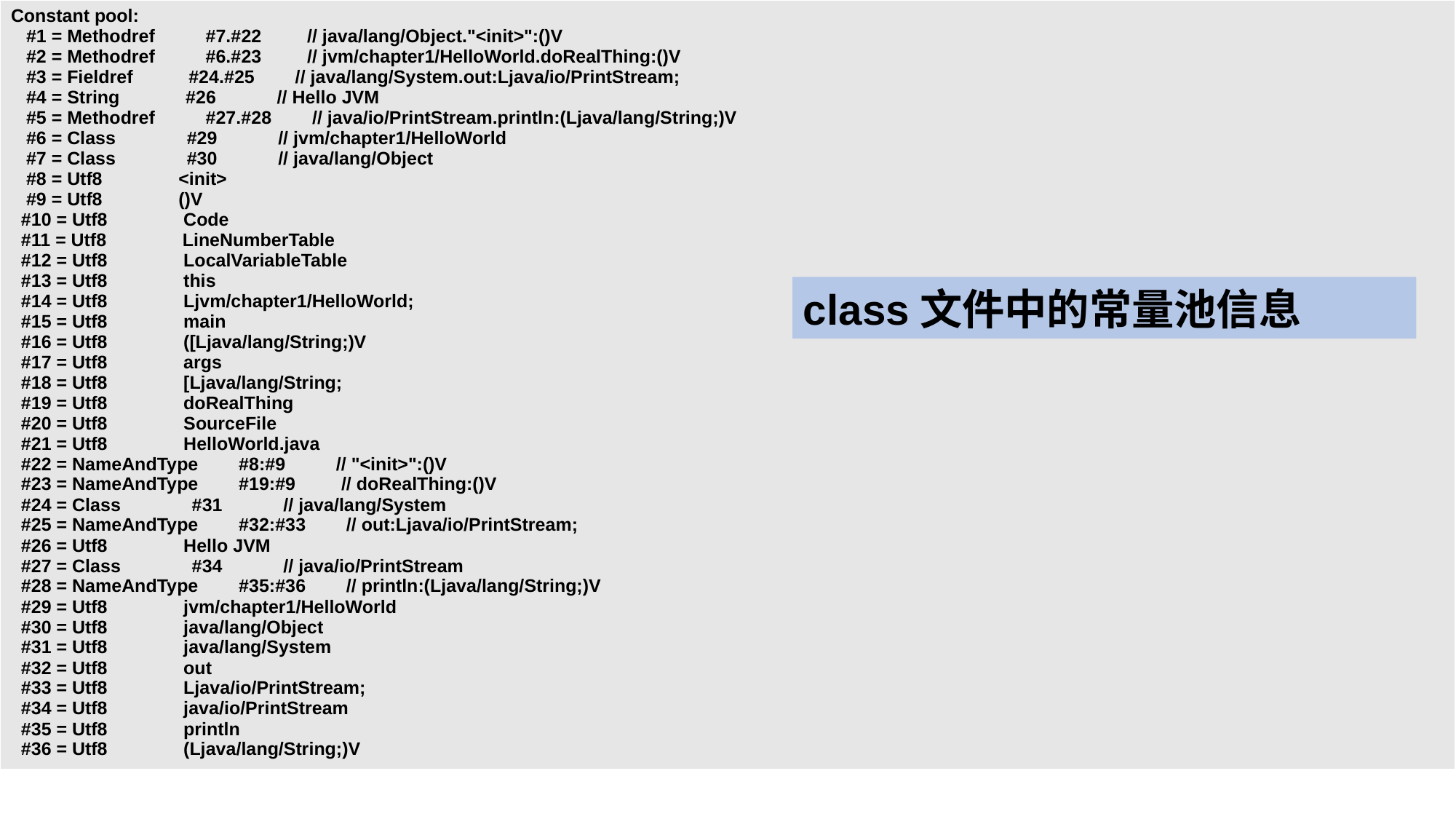

| Constant pool: #1 = Methodref #7.#22 // java/lang/Object."<init>":()V #2 = Methodref #6.#23 // jvm/chapter1/HelloWorld.doRealThing:()V #3 = Fieldref #24.#25 // java/lang/System.out:Ljava/io/PrintStream; #4 = String #26 // Hello JVM #5 = Methodref #27.#28 // java/io/PrintStream.println:(Ljava/lang/String;)V #6 = Class #29 // jvm/chapter1/HelloWorld #7 = Class #30 // java/lang/Object #8 = Utf8 <init> #9 = Utf8 ()V #10 = Utf8 Code #11 = Utf8 LineNumberTable #12 = Utf8 LocalVariableTable #13 = Utf8 this #14 = Utf8 Ljvm/chapter1/HelloWorld; #15 = Utf8 main #16 = Utf8 ([Ljava/lang/String;)V #17 = Utf8 args #18 = Utf8 [Ljava/lang/String; #19 = Utf8 doRealThing #20 = Utf8 SourceFile #21 = Utf8 HelloWorld.java #22 = NameAndType #8:#9 // "<init>":()V #23 = NameAndType #19:#9 // doRealThing:()V #24 = Class #31 // java/lang/System #25 = NameAndType #32:#33 // out:Ljava/io/PrintStream; #26 = Utf8 Hello JVM #27 = Class #34 // java/io/PrintStream #28 = NameAndType #35:#36 // println:(Ljava/lang/String;)V #29 = Utf8 jvm/chapter1/HelloWorld #30 = Utf8 java/lang/Object #31 = Utf8 java/lang/System #32 = Utf8 out #33 = Utf8 Ljava/io/PrintStream; #34 = Utf8 java/io/PrintStream #35 = Utf8 println #36 = Utf8 (Ljava/lang/String;)V |
| --- |
class文件中的常量池信息